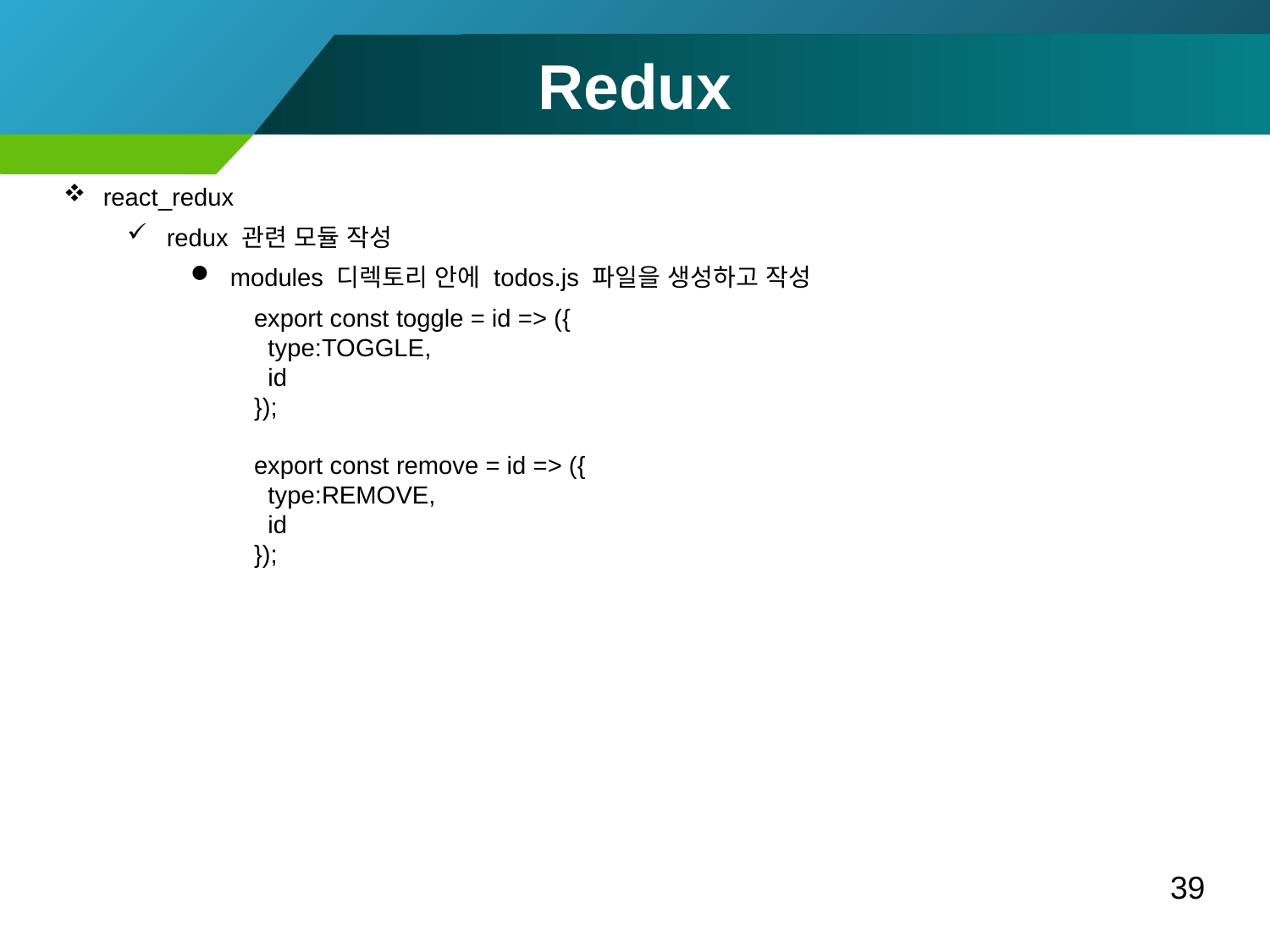

Redux
react_redux
redux 관련 모듈 작성
modules 디렉토리 안에 todos.js 파일을 생성하고 작성
export const toggle = id => ({
  type:TOGGLE,
  id
});

export const remove = id => ({
  type:REMOVE,
  id
});
39